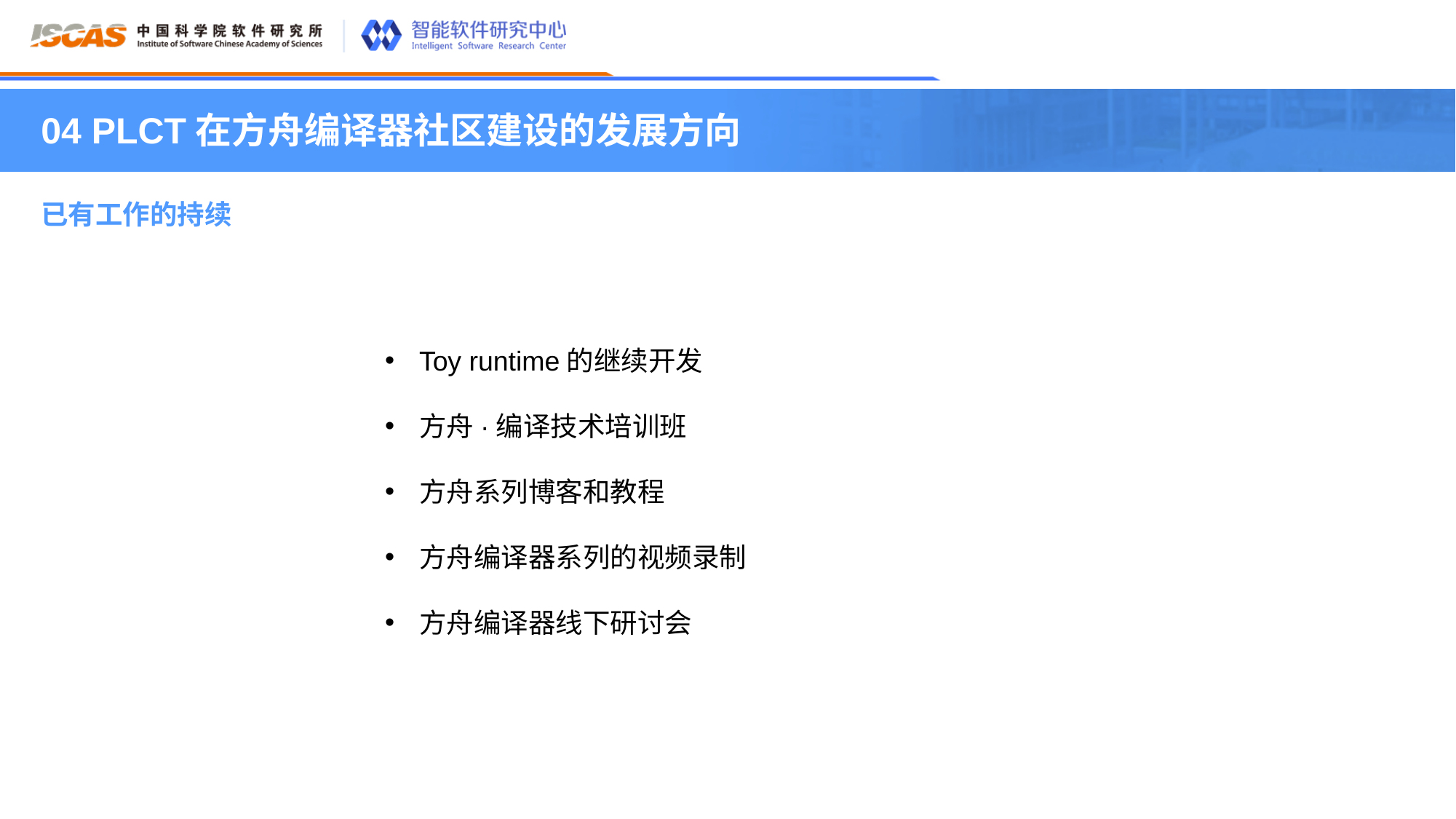

04 PLCT在方舟编译器社区建设的发展方向
已有工作的持续
Toy runtime的继续开发

方舟·编译技术培训班

方舟系列博客和教程

方舟编译器系列的视频录制

方舟编译器线下研讨会